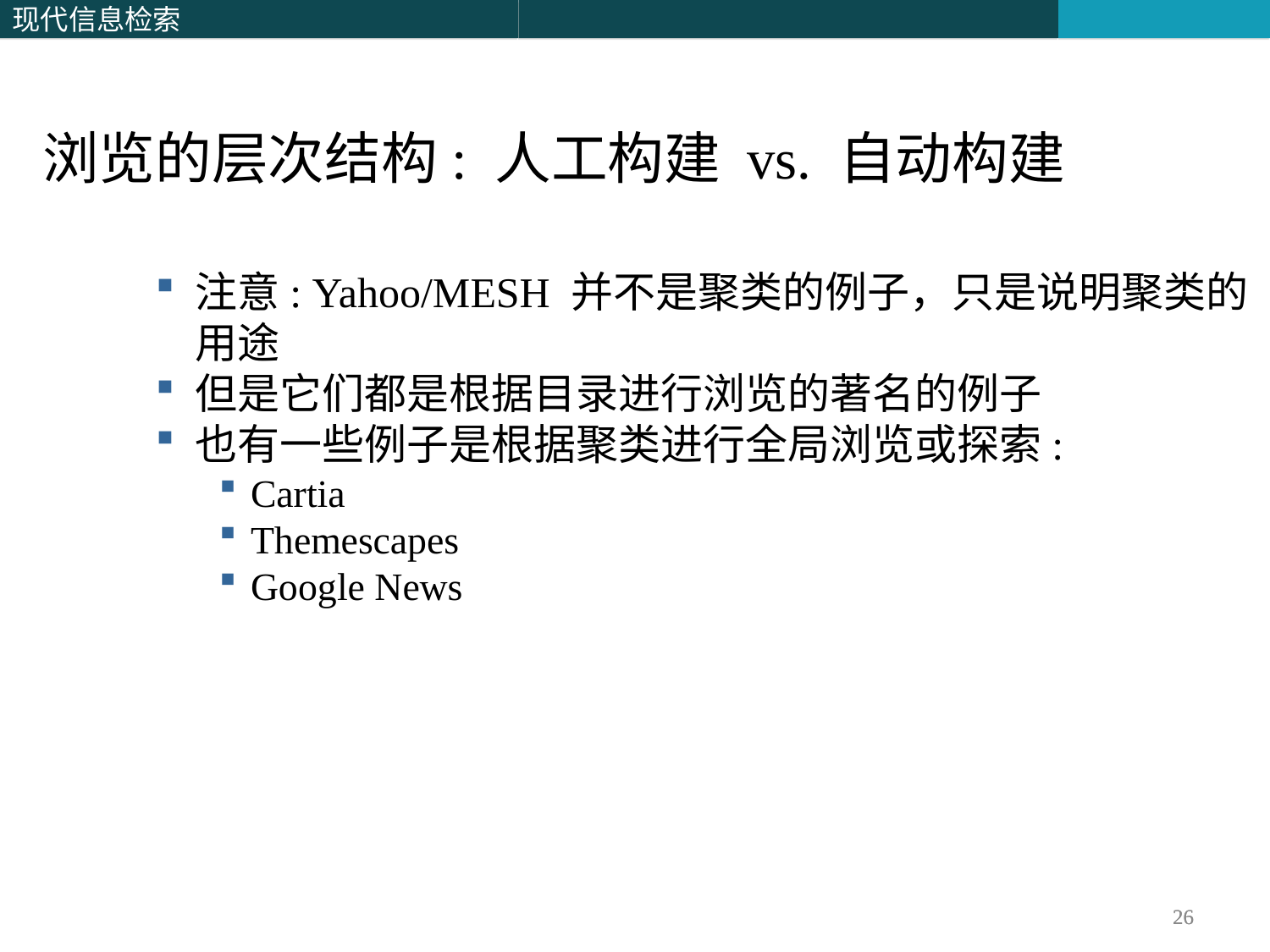

浏览的层次结构: 人工构建 vs. 自动构建

注意: Yahoo/MESH 并不是聚类的例子，只是说明聚类的用途
但是它们都是根据目录进行浏览的著名的例子
也有一些例子是根据聚类进行全局浏览或探索:
Cartia
Themescapes
Google News
26
26